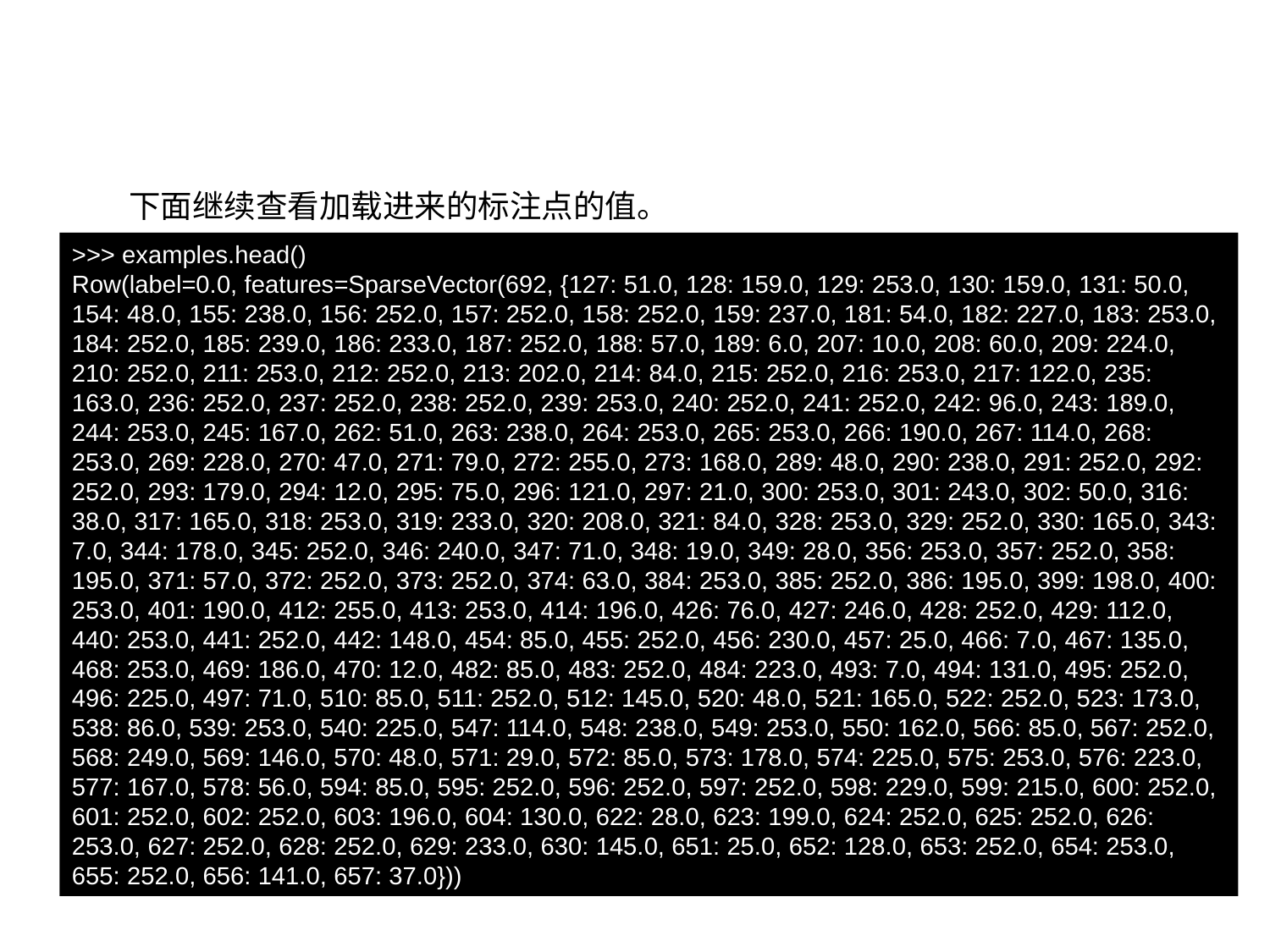

9.3.2 标注点
下面继续查看加载进来的标注点的值。
>>> examples.head()
Row(label=0.0, features=SparseVector(692, {127: 51.0, 128: 159.0, 129: 253.0, 130: 159.0, 131: 50.0, 154: 48.0, 155: 238.0, 156: 252.0, 157: 252.0, 158: 252.0, 159: 237.0, 181: 54.0, 182: 227.0, 183: 253.0, 184: 252.0, 185: 239.0, 186: 233.0, 187: 252.0, 188: 57.0, 189: 6.0, 207: 10.0, 208: 60.0, 209: 224.0, 210: 252.0, 211: 253.0, 212: 252.0, 213: 202.0, 214: 84.0, 215: 252.0, 216: 253.0, 217: 122.0, 235: 163.0, 236: 252.0, 237: 252.0, 238: 252.0, 239: 253.0, 240: 252.0, 241: 252.0, 242: 96.0, 243: 189.0, 244: 253.0, 245: 167.0, 262: 51.0, 263: 238.0, 264: 253.0, 265: 253.0, 266: 190.0, 267: 114.0, 268: 253.0, 269: 228.0, 270: 47.0, 271: 79.0, 272: 255.0, 273: 168.0, 289: 48.0, 290: 238.0, 291: 252.0, 292: 252.0, 293: 179.0, 294: 12.0, 295: 75.0, 296: 121.0, 297: 21.0, 300: 253.0, 301: 243.0, 302: 50.0, 316: 38.0, 317: 165.0, 318: 253.0, 319: 233.0, 320: 208.0, 321: 84.0, 328: 253.0, 329: 252.0, 330: 165.0, 343: 7.0, 344: 178.0, 345: 252.0, 346: 240.0, 347: 71.0, 348: 19.0, 349: 28.0, 356: 253.0, 357: 252.0, 358: 195.0, 371: 57.0, 372: 252.0, 373: 252.0, 374: 63.0, 384: 253.0, 385: 252.0, 386: 195.0, 399: 198.0, 400: 253.0, 401: 190.0, 412: 255.0, 413: 253.0, 414: 196.0, 426: 76.0, 427: 246.0, 428: 252.0, 429: 112.0, 440: 253.0, 441: 252.0, 442: 148.0, 454: 85.0, 455: 252.0, 456: 230.0, 457: 25.0, 466: 7.0, 467: 135.0, 468: 253.0, 469: 186.0, 470: 12.0, 482: 85.0, 483: 252.0, 484: 223.0, 493: 7.0, 494: 131.0, 495: 252.0, 496: 225.0, 497: 71.0, 510: 85.0, 511: 252.0, 512: 145.0, 520: 48.0, 521: 165.0, 522: 252.0, 523: 173.0, 538: 86.0, 539: 253.0, 540: 225.0, 547: 114.0, 548: 238.0, 549: 253.0, 550: 162.0, 566: 85.0, 567: 252.0, 568: 249.0, 569: 146.0, 570: 48.0, 571: 29.0, 572: 85.0, 573: 178.0, 574: 225.0, 575: 253.0, 576: 223.0, 577: 167.0, 578: 56.0, 594: 85.0, 595: 252.0, 596: 252.0, 597: 252.0, 598: 229.0, 599: 215.0, 600: 252.0, 601: 252.0, 602: 252.0, 603: 196.0, 604: 130.0, 622: 28.0, 623: 199.0, 624: 252.0, 625: 252.0, 626: 253.0, 627: 252.0, 628: 252.0, 629: 233.0, 630: 145.0, 651: 25.0, 652: 128.0, 653: 252.0, 654: 253.0, 655: 252.0, 656: 141.0, 657: 37.0}))